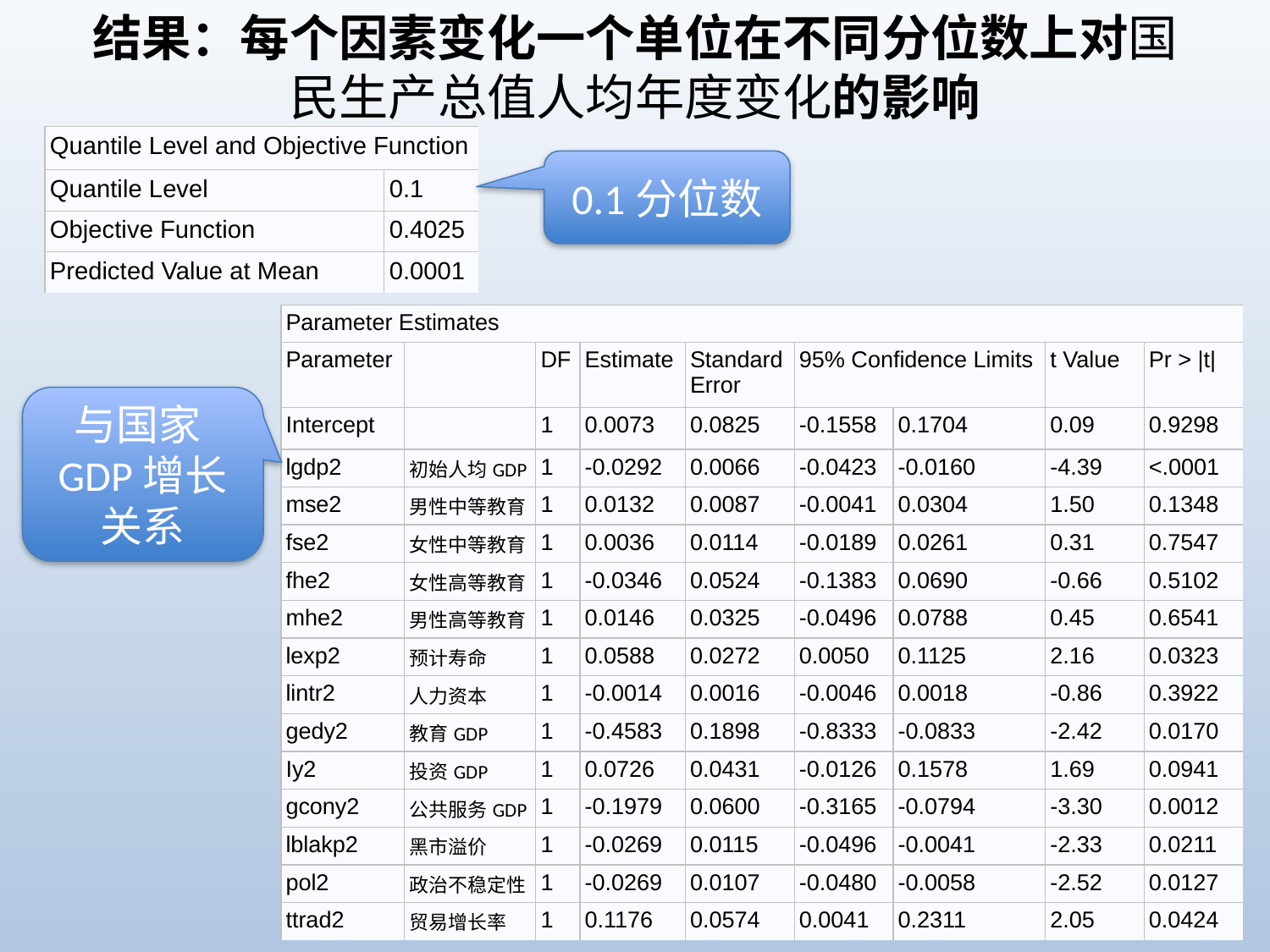

# 结果：每个因素变化一个单位在不同分位数上对国民生产总值人均年度变化的影响
| Quantile Level and Objective Function |  |
| --- | --- |
| Quantile Level | 0.1 |
| Objective Function | 0.4025 |
| Predicted Value at Mean | 0.0001 |
0.1分位数
| Parameter Estimates |  |  |  |  |  |  |  |  |
| --- | --- | --- | --- | --- | --- | --- | --- | --- |
| Parameter |  | DF | Estimate | Standard Error | 95% Confidence Limits |  | t Value | Pr > |t| |
| Intercept |  | 1 | 0.0073 | 0.0825 | -0.1558 | 0.1704 | 0.09 | 0.9298 |
| lgdp2 | 初始人均GDP | 1 | -0.0292 | 0.0066 | -0.0423 | -0.0160 | -4.39 | <.0001 |
| mse2 | 男性中等教育 | 1 | 0.0132 | 0.0087 | -0.0041 | 0.0304 | 1.50 | 0.1348 |
| fse2 | 女性中等教育 | 1 | 0.0036 | 0.0114 | -0.0189 | 0.0261 | 0.31 | 0.7547 |
| fhe2 | 女性高等教育 | 1 | -0.0346 | 0.0524 | -0.1383 | 0.0690 | -0.66 | 0.5102 |
| mhe2 | 男性高等教育 | 1 | 0.0146 | 0.0325 | -0.0496 | 0.0788 | 0.45 | 0.6541 |
| lexp2 | 预计寿命 | 1 | 0.0588 | 0.0272 | 0.0050 | 0.1125 | 2.16 | 0.0323 |
| lintr2 | 人力资本 | 1 | -0.0014 | 0.0016 | -0.0046 | 0.0018 | -0.86 | 0.3922 |
| gedy2 | 教育GDP | 1 | -0.4583 | 0.1898 | -0.8333 | -0.0833 | -2.42 | 0.0170 |
| Iy2 | 投资GDP | 1 | 0.0726 | 0.0431 | -0.0126 | 0.1578 | 1.69 | 0.0941 |
| gcony2 | 公共服务GDP | 1 | -0.1979 | 0.0600 | -0.3165 | -0.0794 | -3.30 | 0.0012 |
| lblakp2 | 黑市溢价 | 1 | -0.0269 | 0.0115 | -0.0496 | -0.0041 | -2.33 | 0.0211 |
| pol2 | 政治不稳定性 | 1 | -0.0269 | 0.0107 | -0.0480 | -0.0058 | -2.52 | 0.0127 |
| ttrad2 | 贸易增长率 | 1 | 0.1176 | 0.0574 | 0.0041 | 0.2311 | 2.05 | 0.0424 |
与国家GDP增长关系
43